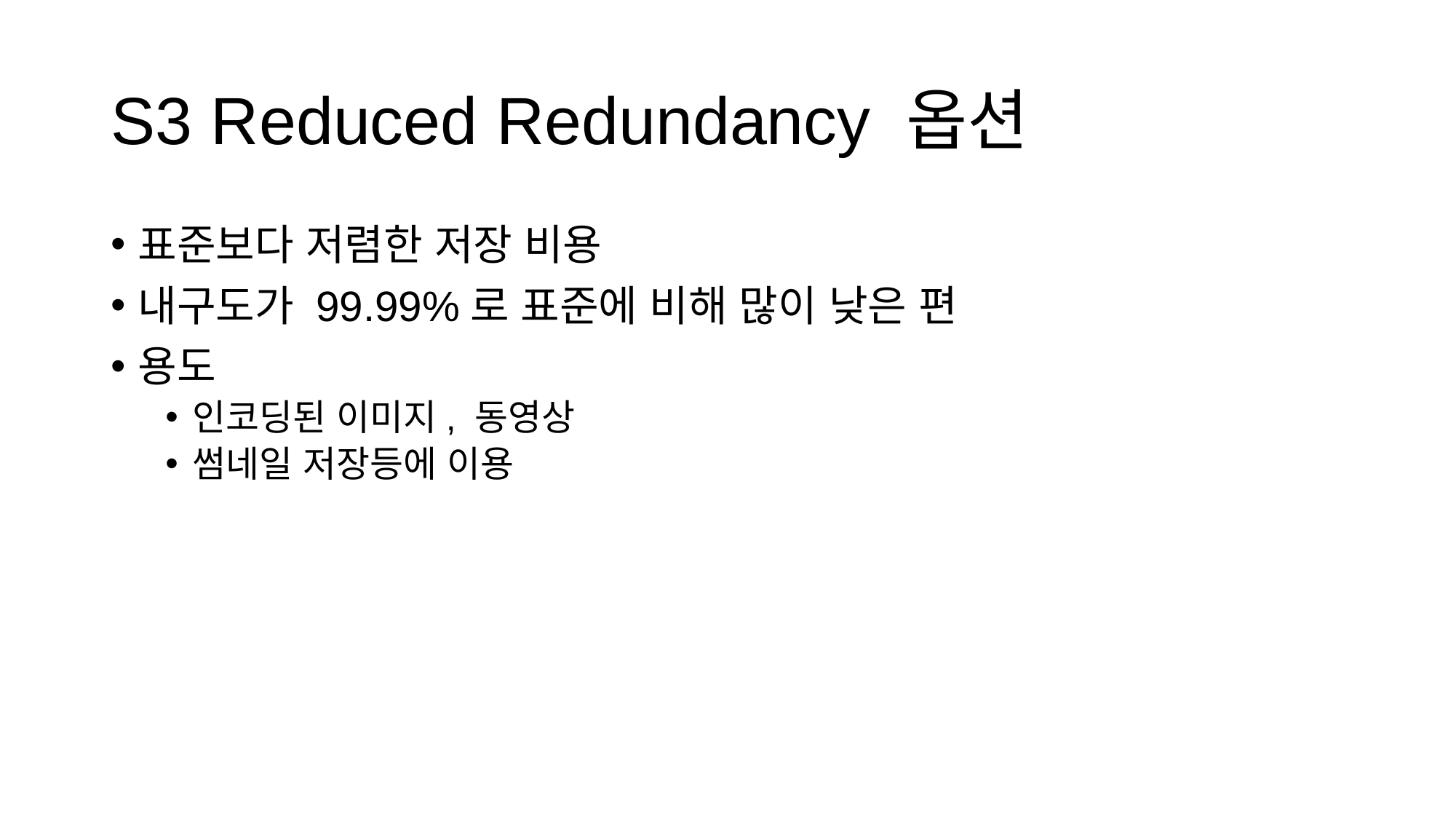

# S3 Reduced Redundancy 옵션
표준보다 저렴한 저장 비용
내구도가 99.99%로 표준에 비해 많이 낮은 편
용도
인코딩된 이미지, 동영상
썸네일 저장등에 이용